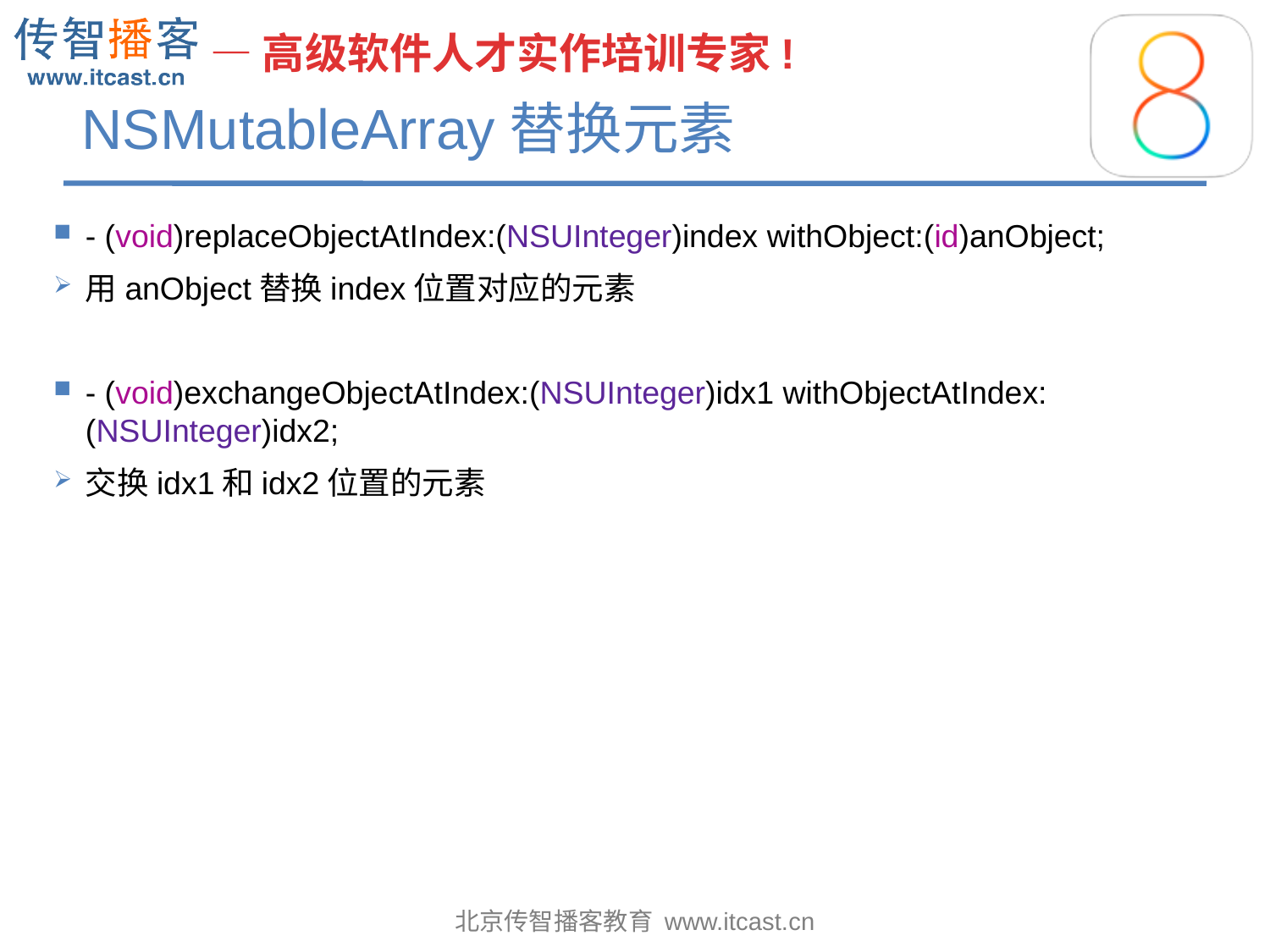

# NSMutableArray替换元素
- (void)replaceObjectAtIndex:(NSUInteger)index withObject:(id)anObject;
用anObject替换index位置对应的元素

- (void)exchangeObjectAtIndex:(NSUInteger)idx1 withObjectAtIndex:(NSUInteger)idx2;
交换idx1和idx2位置的元素